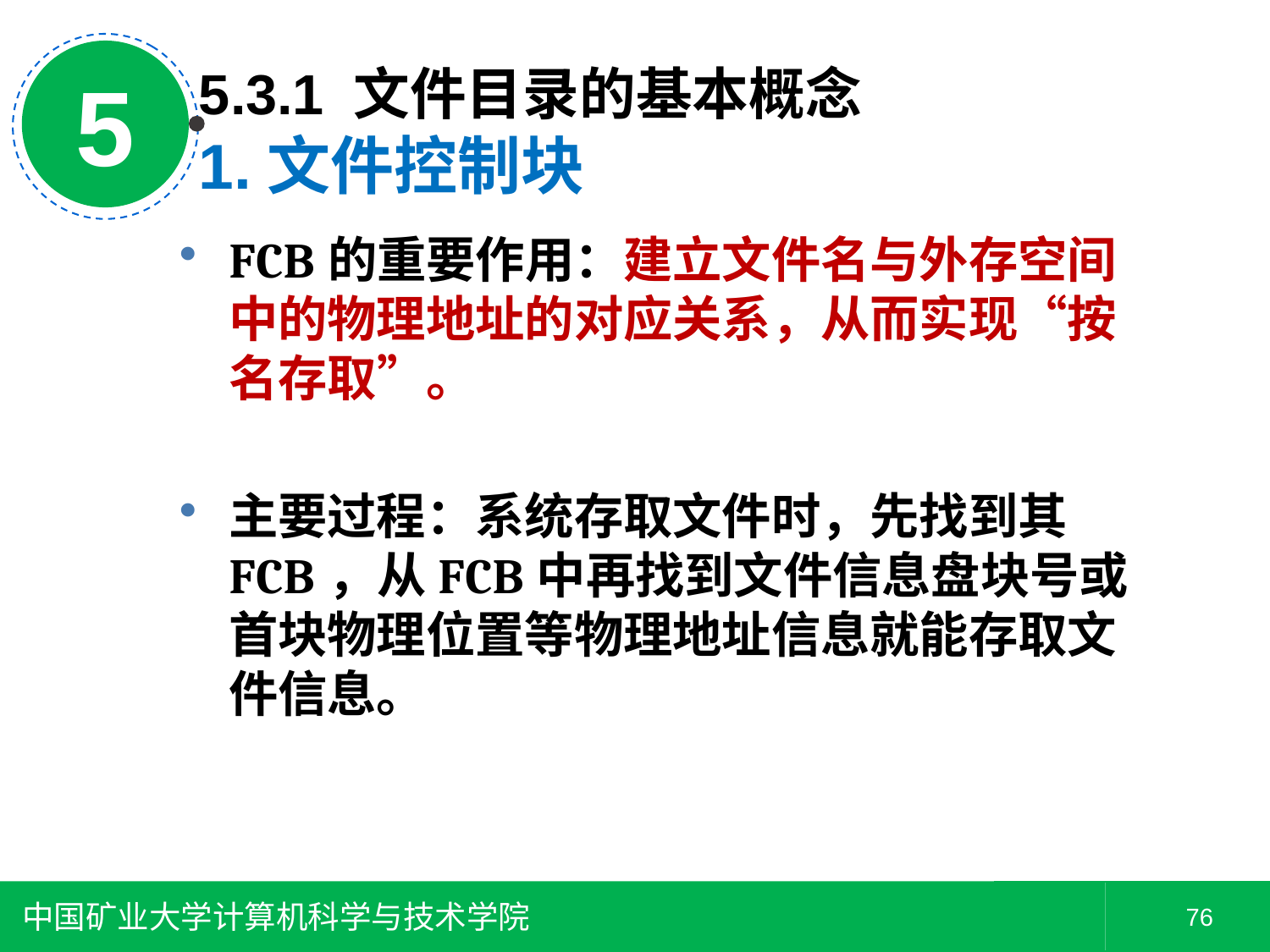

5
5.3.1 文件目录的基本概念
1.文件控制块

FCB的重要作用：建立文件名与外存空间中的物理地址的对应关系，从而实现“按名存取”。

主要过程：系统存取文件时，先找到其FCB，从FCB中再找到文件信息盘块号或首块物理位置等物理地址信息就能存取文件信息。